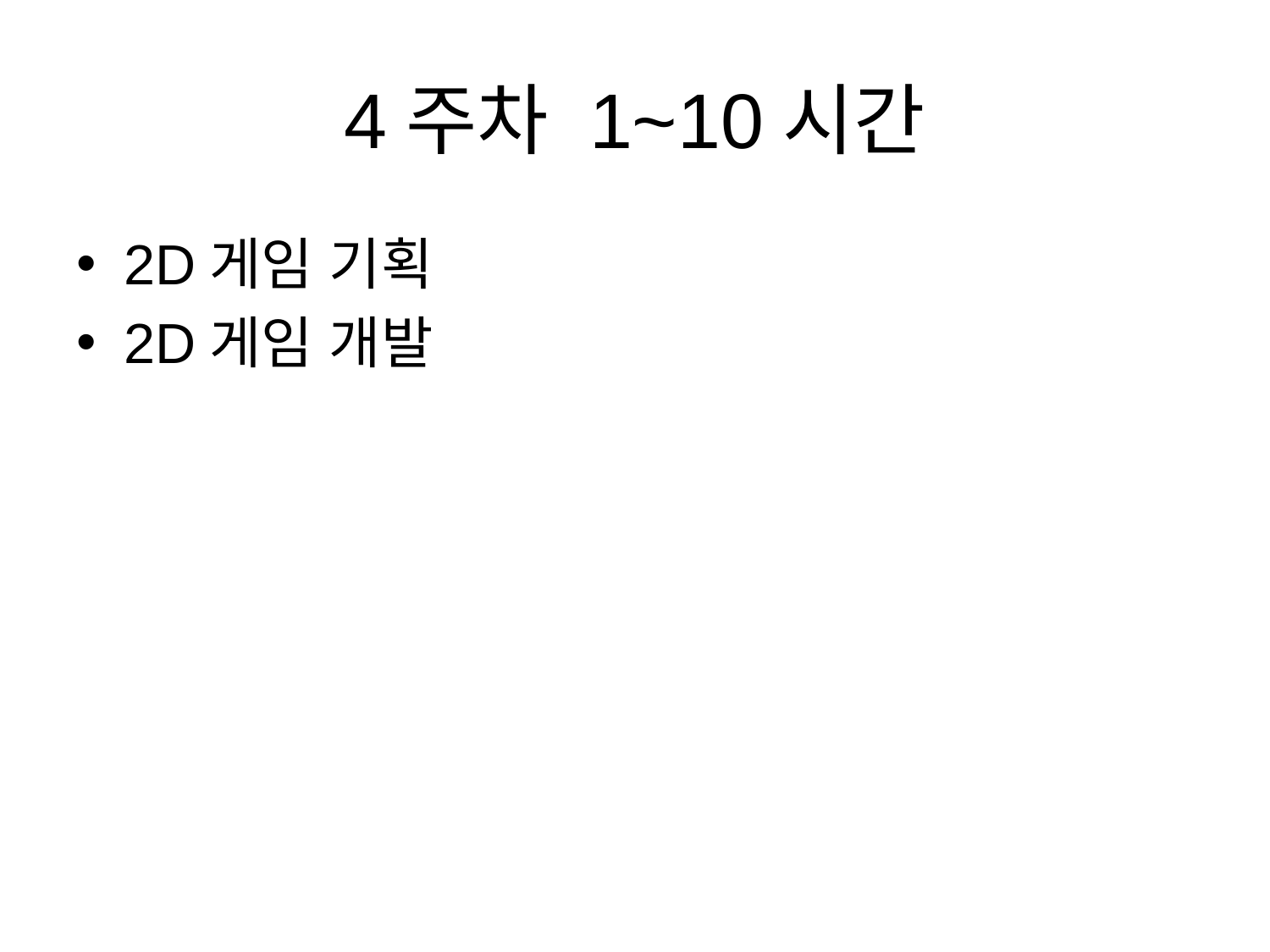

# 4주차 1~10시간
2D게임 기획
2D게임 개발